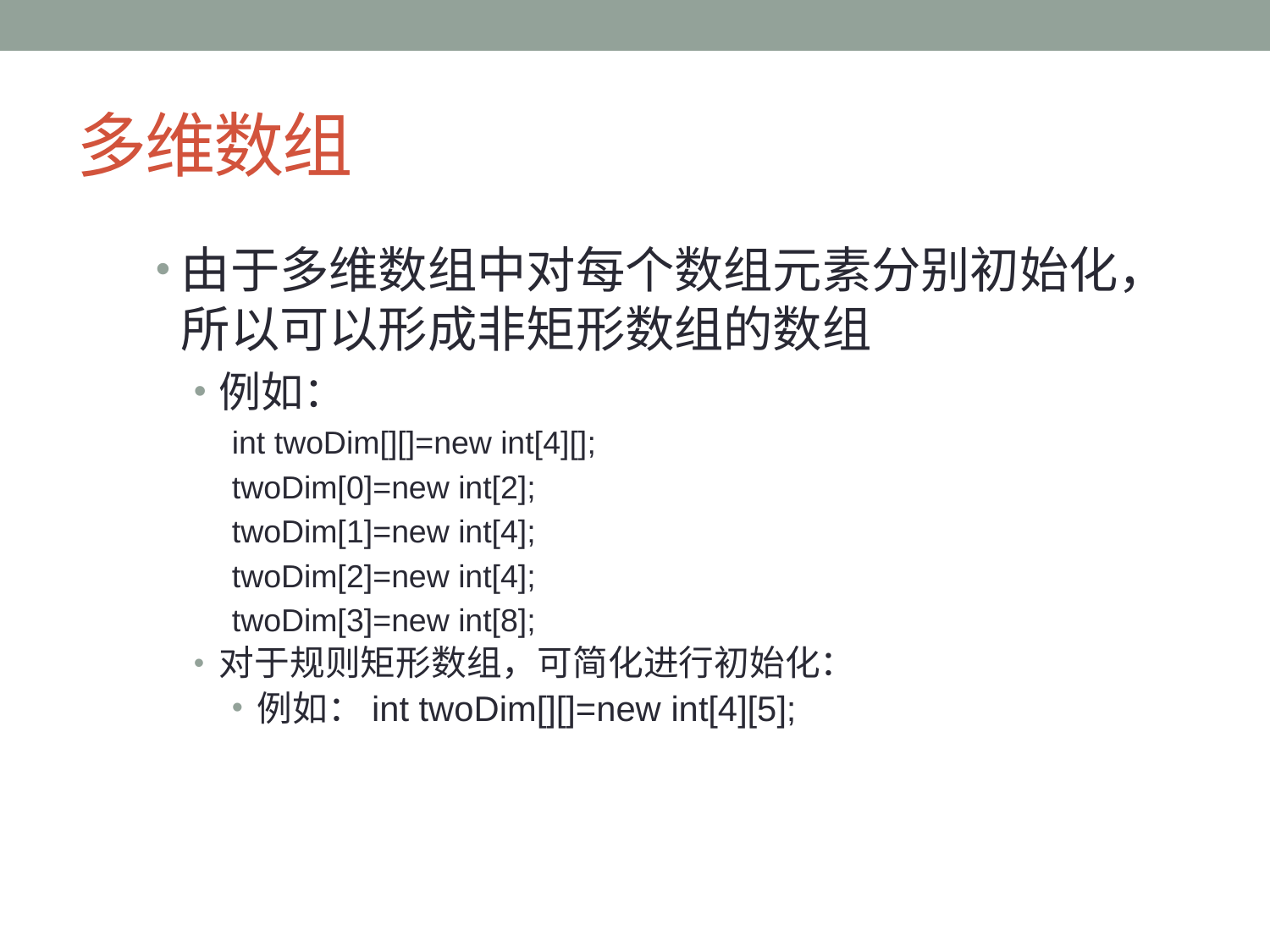

# 多维数组
由于多维数组中对每个数组元素分别初始化，所以可以形成非矩形数组的数组
例如：
int twoDim[][]=new int[4][];
twoDim[0]=new int[2];
twoDim[1]=new int[4];
twoDim[2]=new int[4];
twoDim[3]=new int[8];
对于规则矩形数组，可简化进行初始化：
例如：int twoDim[][]=new int[4][5];